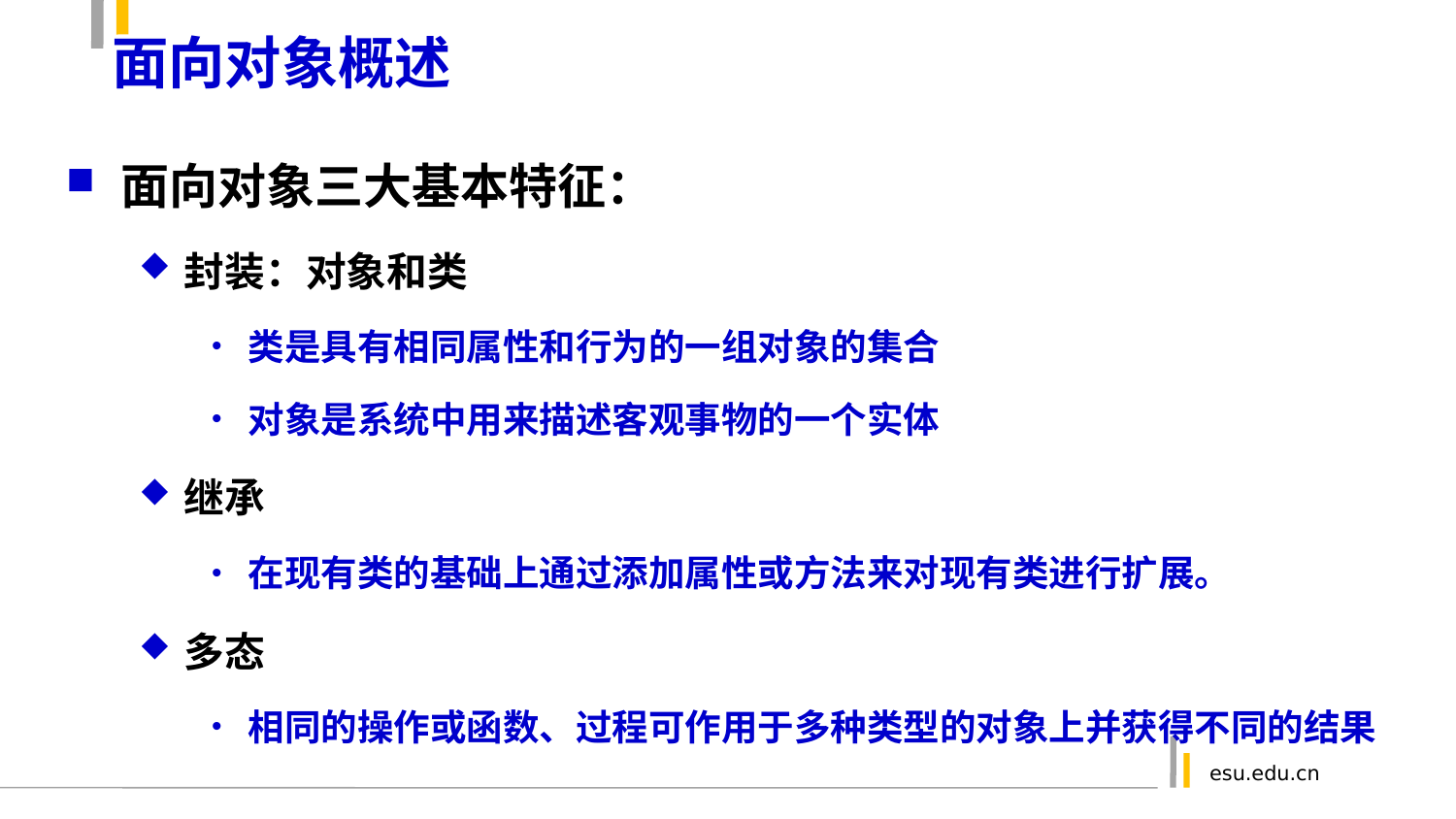

# 面向对象概述
面向对象三大基本特征：
封装：对象和类
类是具有相同属性和行为的一组对象的集合
对象是系统中用来描述客观事物的一个实体
继承
在现有类的基础上通过添加属性或方法来对现有类进行扩展。
多态
相同的操作或函数、过程可作用于多种类型的对象上并获得不同的结果